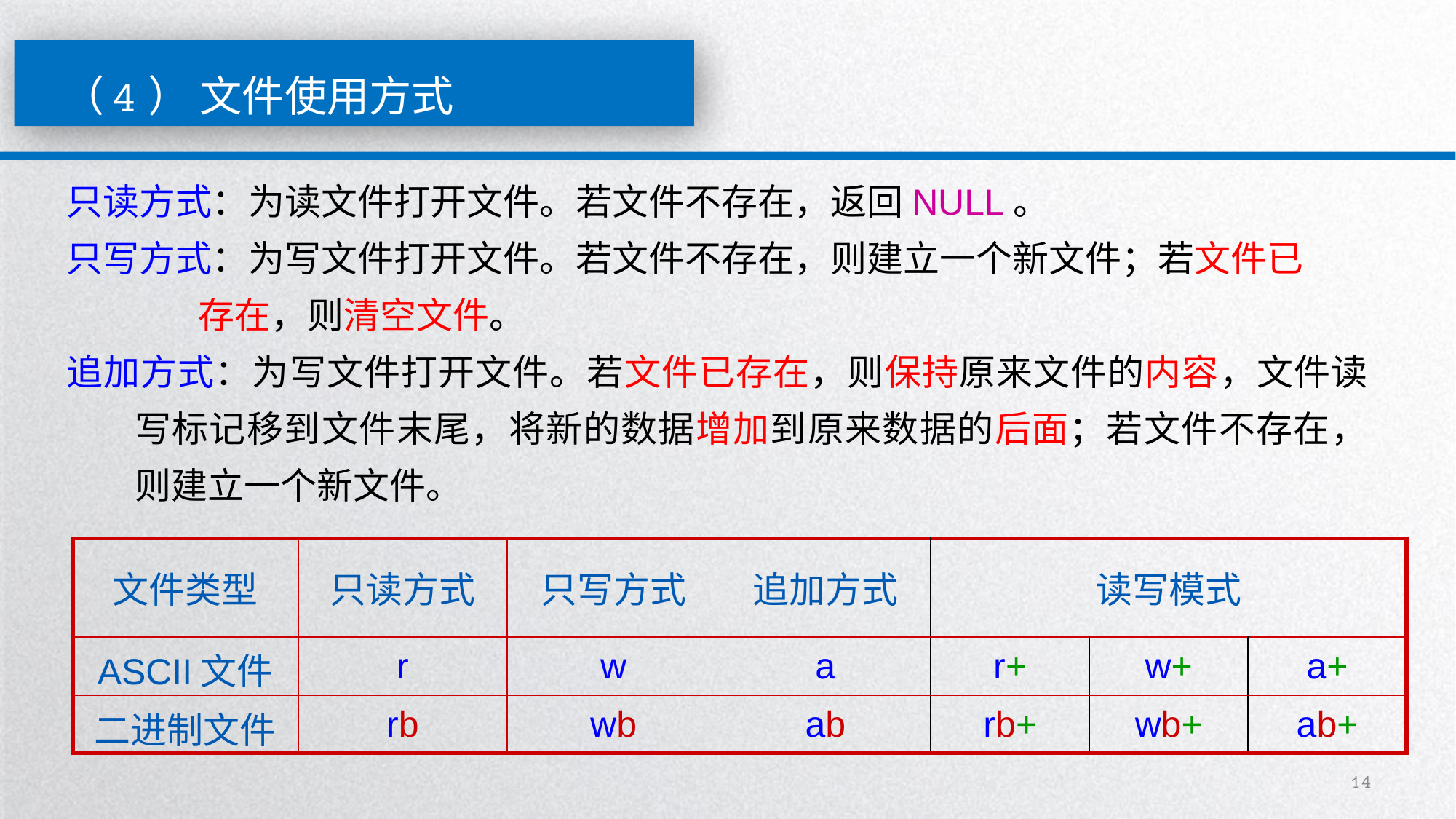

（4） 文件使用方式
只读方式：为读文件打开文件。若文件不存在，返回NULL。
只写方式：为写文件打开文件。若文件不存在，则建立一个新文件；若文件已
               存在，则清空文件。
追加方式：为写文件打开文件。若文件已存在，则保持原来文件的内容，文件读写标记移到文件末尾，将新的数据增加到原来数据的后面；若文件不存在，则建立一个新文件。

| 文件类型 | 只读方式 | 只写方式 | 追加方式 | 读写模式 |  |  |
| --- | --- | --- | --- | --- | --- | --- |
| ASCII文件 | r | w | a | r+ | w+ | a+ |
| 二进制文件 | rb | wb | ab | rb+ | wb+ | ab+ |
14